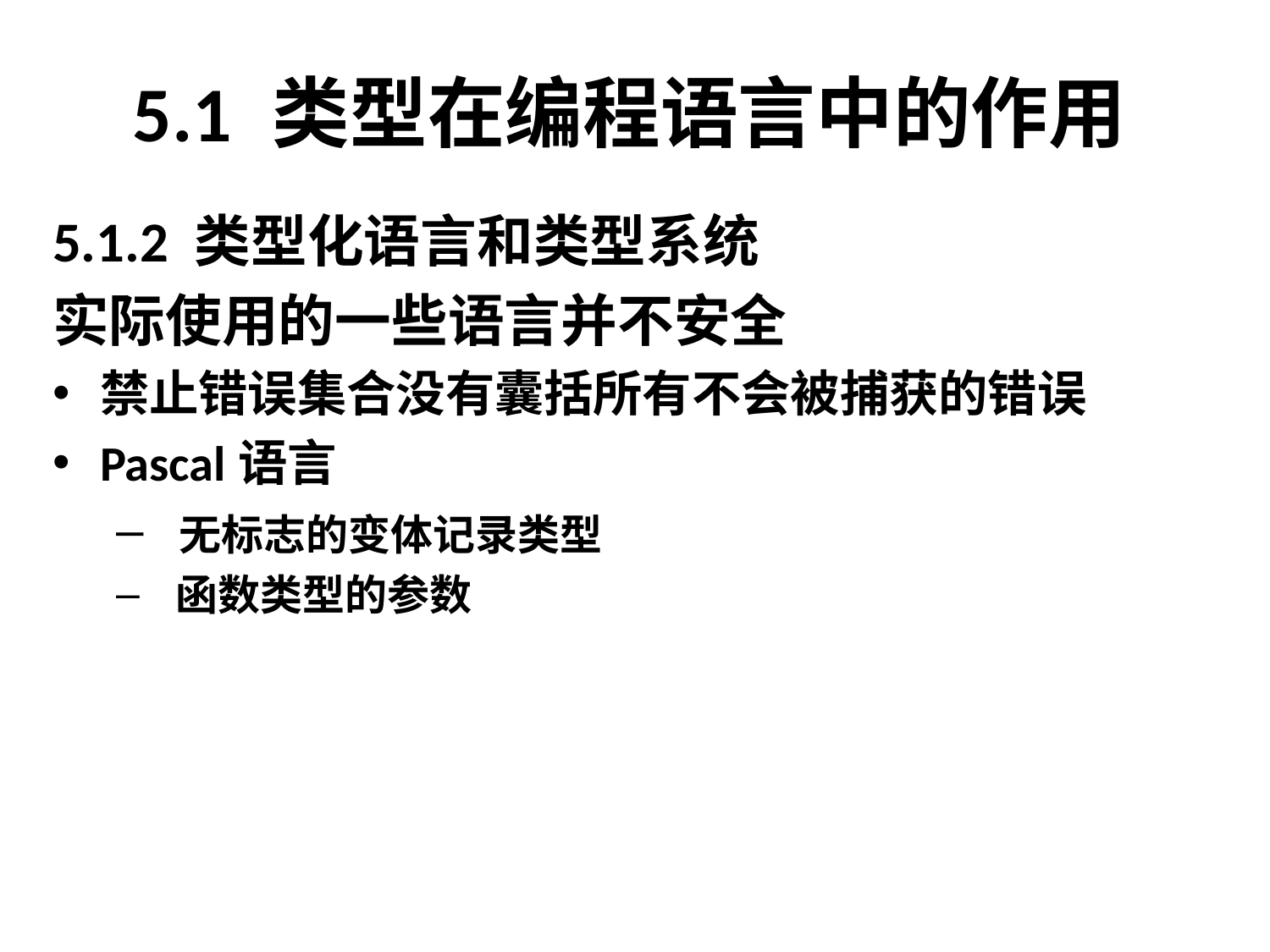

# 5.1 类型在编程语言中的作用
5.1.2 类型化语言和类型系统
实际使用的一些语言并不安全
禁止错误集合没有囊括所有不会被捕获的错误
Pascal语言
 无标志的变体记录类型
 函数类型的参数